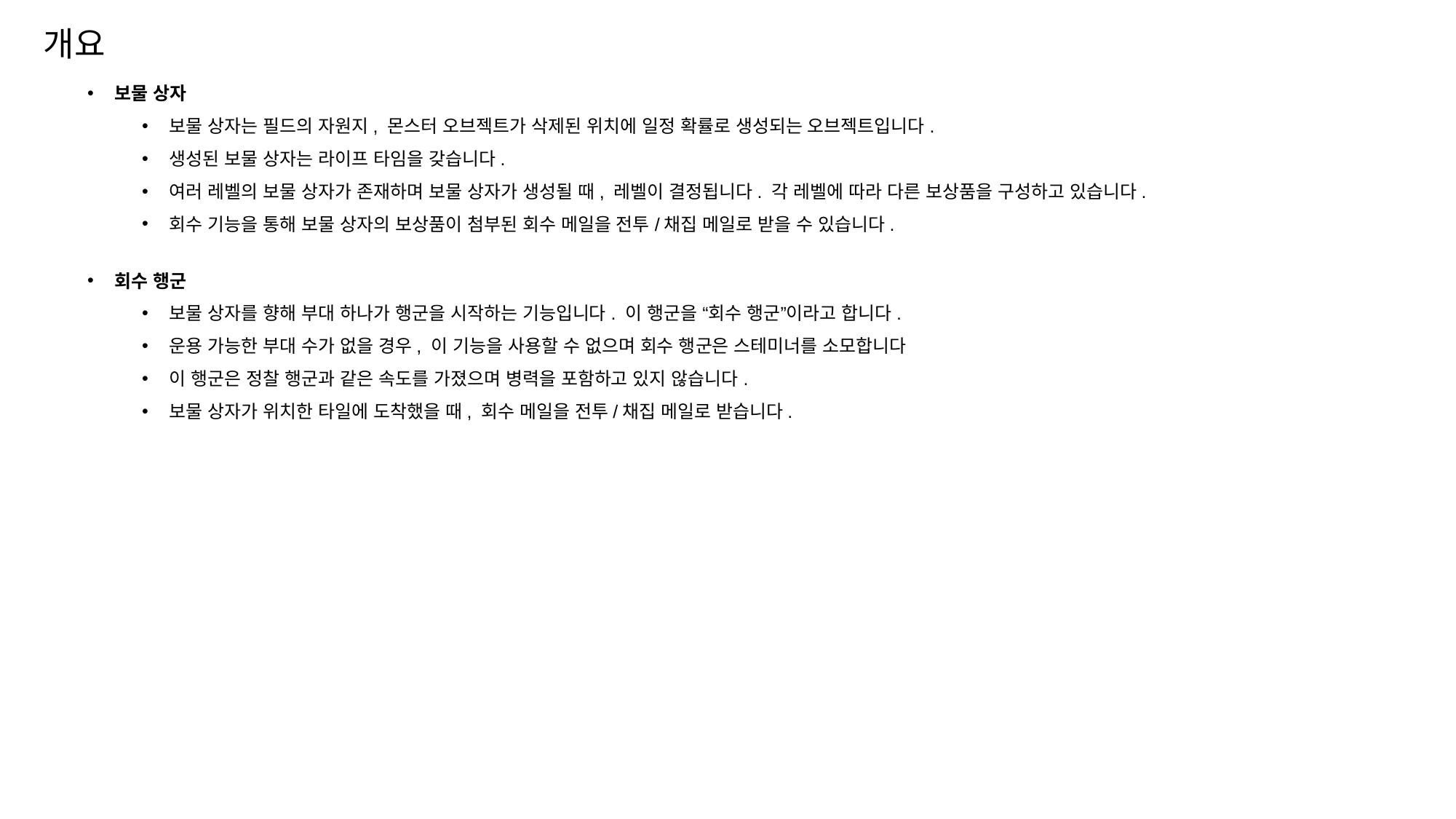

개요
보물 상자
보물 상자는 필드의 자원지, 몬스터 오브젝트가 삭제된 위치에 일정 확률로 생성되는 오브젝트입니다.
생성된 보물 상자는 라이프 타임을 갖습니다.
여러 레벨의 보물 상자가 존재하며 보물 상자가 생성될 때, 레벨이 결정됩니다. 각 레벨에 따라 다른 보상품을 구성하고 있습니다.
회수 기능을 통해 보물 상자의 보상품이 첨부된 회수 메일을 전투/채집 메일로 받을 수 있습니다.
회수 행군
보물 상자를 향해 부대 하나가 행군을 시작하는 기능입니다. 이 행군을 “회수 행군”이라고 합니다.
운용 가능한 부대 수가 없을 경우, 이 기능을 사용할 수 없으며 회수 행군은 스테미너를 소모합니다
이 행군은 정찰 행군과 같은 속도를 가졌으며 병력을 포함하고 있지 않습니다.
보물 상자가 위치한 타일에 도착했을 때, 회수 메일을 전투/채집 메일로 받습니다.